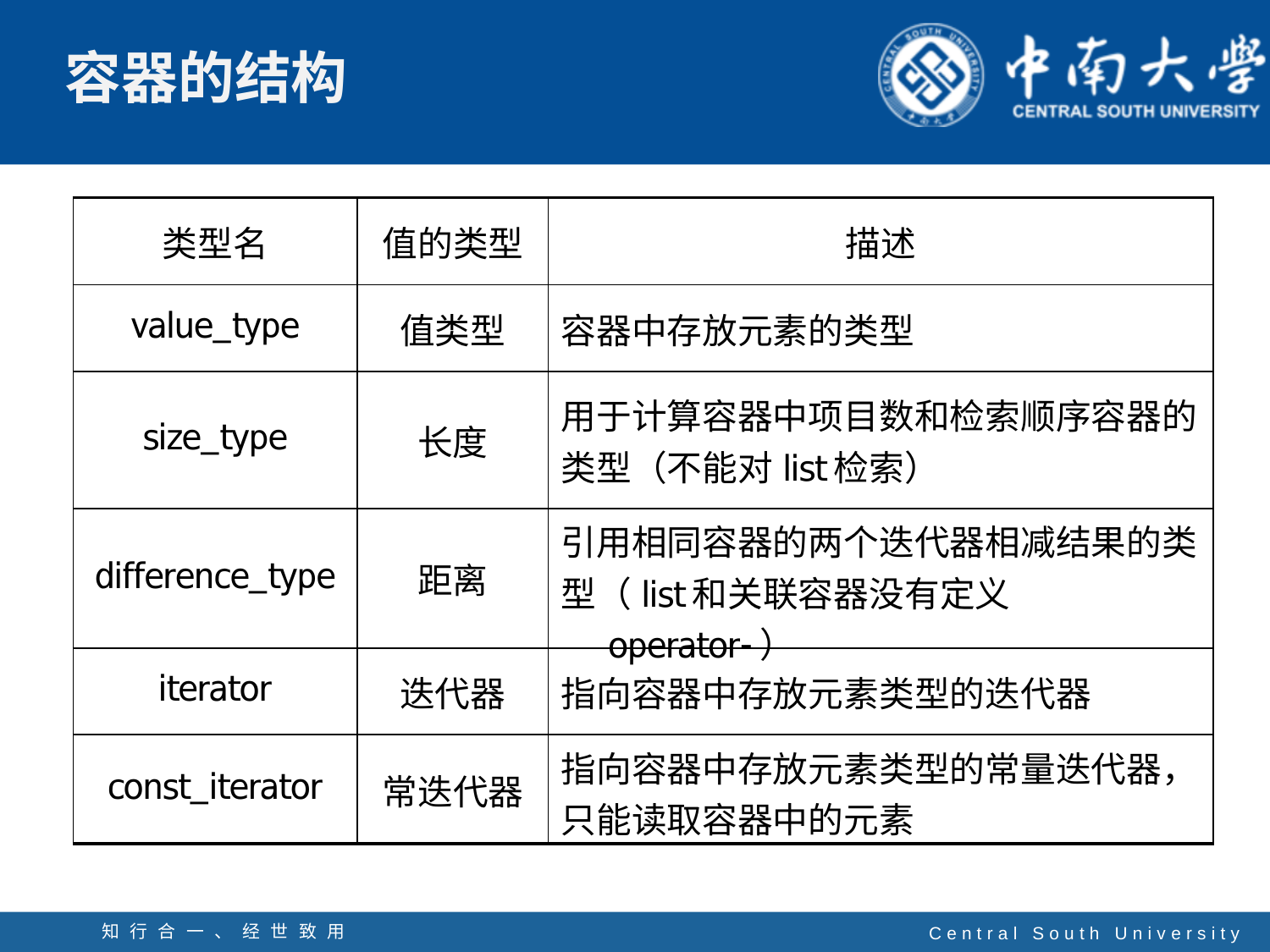

| 类型名 | 值的类型 | 描述 |
| --- | --- | --- |
| value\_type | 值类型 | 容器中存放元素的类型 |
| size\_type | 长度 | 用于计算容器中项目数和检索顺序容器的 类型（不能对list检索） |
| difference\_type | 距离 | 引用相同容器的两个迭代器相减结果的类 型（list和关联容器没有定义operator-） |
| iterator | 迭代器 | 指向容器中存放元素类型的迭代器 |
| const\_iterator | 常迭代器 | 指向容器中存放元素类型的常量迭代器， 只能读取容器中的元素 |

知行合一、经世致用
自强不息 厚德载物
Central South University
11